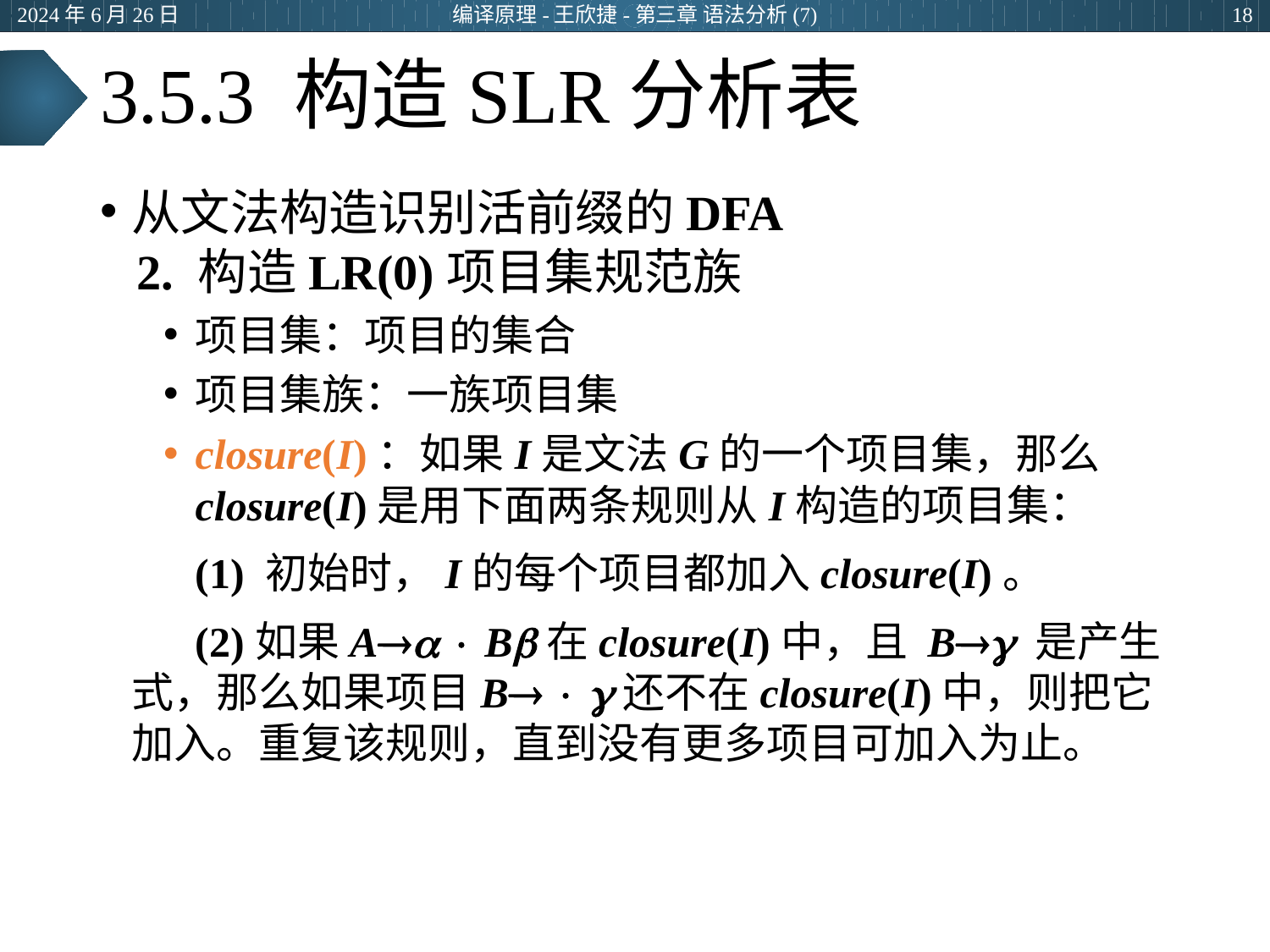

2024年6月26日
编译原理-王欣捷-第三章 语法分析(7)
18
# 3.5.3 构造SLR分析表
从文法构造识别活前缀的DFA
   2. 构造LR(0)项目集规范族
项目集：项目的集合
项目集族：一族项目集
closure(I)：如果I是文法G的一个项目集，那么closure(I)是用下面两条规则从I构造的项目集：
         (1) 初始时，I的每个项目都加入closure(I)。
         (2)如果A→α ⋅ Bβ在closure(I)中，且 B→γ 是产生式，那么如果项目B→ ⋅ γ还不在closure(I)中，则把它加入。重复该规则，直到没有更多项目可加入为止。